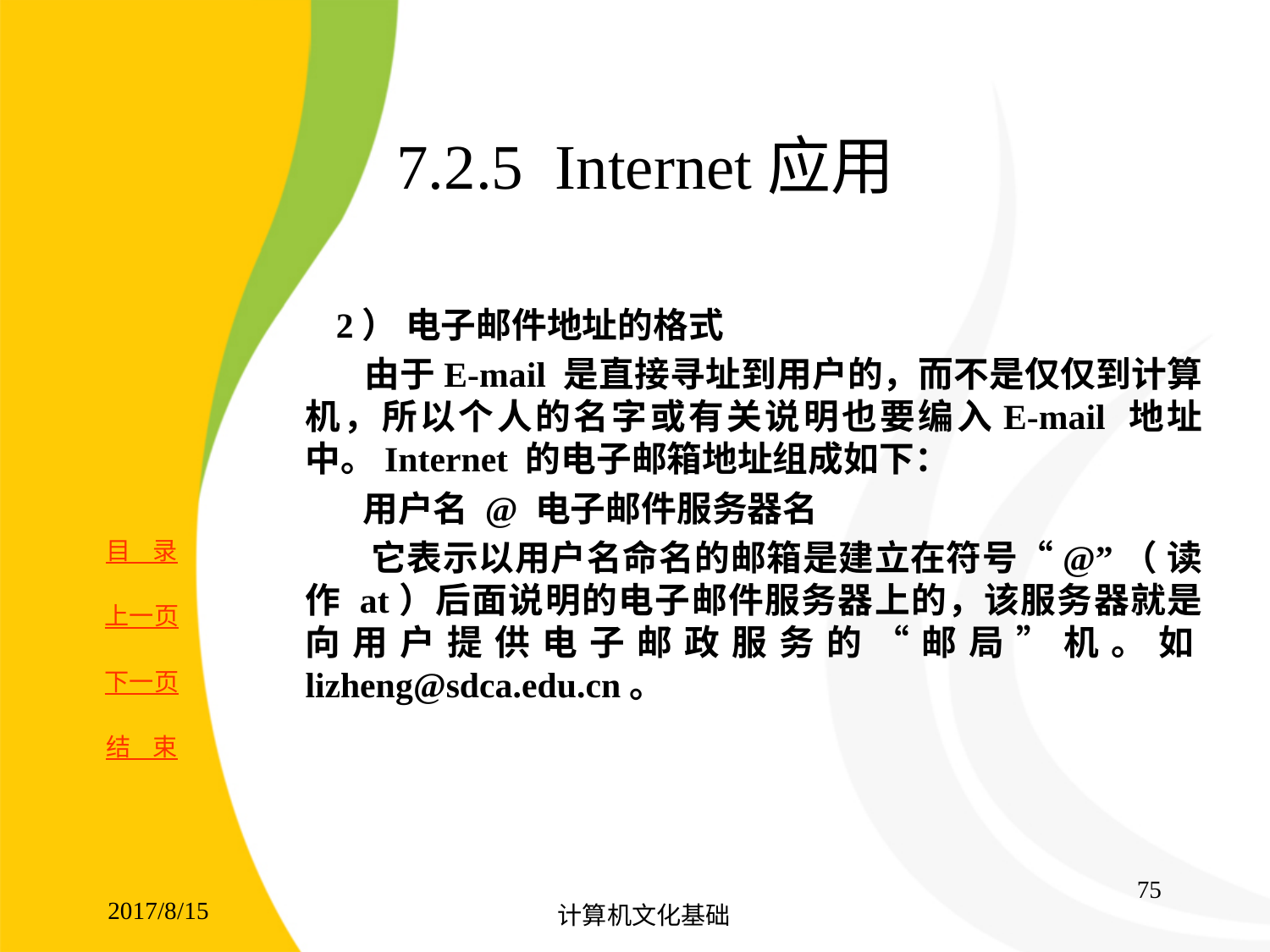

# 7.2.5  Internet应用
	     2） 电子邮件地址的格式
            由于E-mail 是直接寻址到用户的，而不是仅仅到计算机，所以个人的名字或有关说明也要编入E-mail 地址中。Internet 的电子邮箱地址组成如下：
            用户名 @ 电子邮件服务器名
            它表示以用户名命名的邮箱是建立在符号“@”（ 读作 at）后面说明的电子邮件服务器上的，该服务器就是向用户提供电子邮政服务的“邮局”机。如lizheng@sdca.edu.cn。
75
2017/8/15